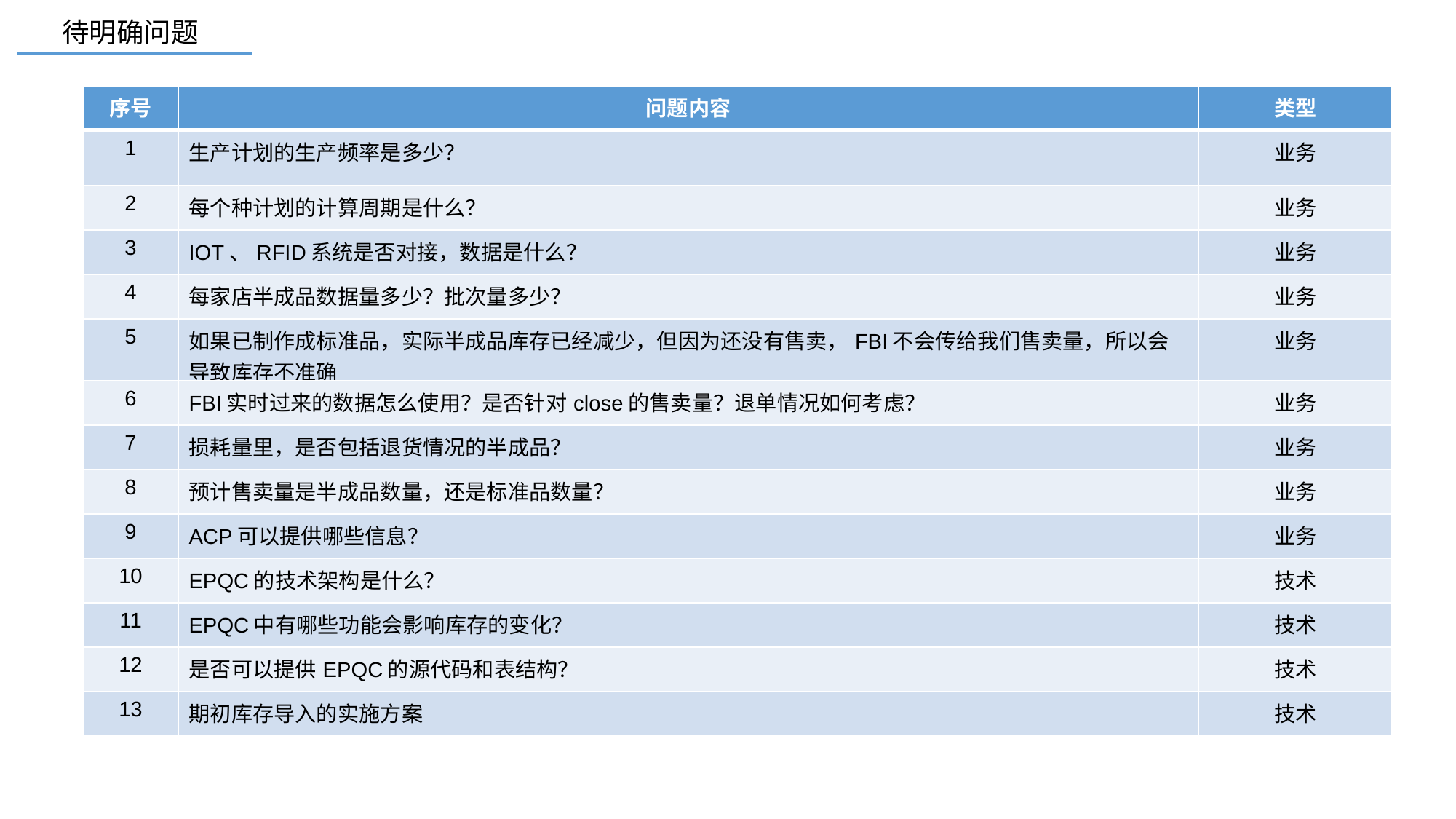

待明确问题
| 序号 | 问题内容 | 类型 |
| --- | --- | --- |
| 1 | 生产计划的生产频率是多少？ | 业务 |
| 2 | 每个种计划的计算周期是什么？ | 业务 |
| 3 | IOT、RFID系统是否对接，数据是什么？ | 业务 |
| 4 | 每家店半成品数据量多少？批次量多少？ | 业务 |
| 5 | 如果已制作成标准品，实际半成品库存已经减少，但因为还没有售卖，FBI不会传给我们售卖量，所以会导致库存不准确 | 业务 |
| 6 | FBI实时过来的数据怎么使用？是否针对close的售卖量？退单情况如何考虑？ | 业务 |
| 7 | 损耗量里，是否包括退货情况的半成品？ | 业务 |
| 8 | 预计售卖量是半成品数量，还是标准品数量？ | 业务 |
| 9 | ACP可以提供哪些信息？ | 业务 |
| 10 | EPQC的技术架构是什么？ | 技术 |
| 11 | EPQC中有哪些功能会影响库存的变化？ | 技术 |
| 12 | 是否可以提供EPQC的源代码和表结构？ | 技术 |
| 13 | 期初库存导入的实施方案 | 技术 |